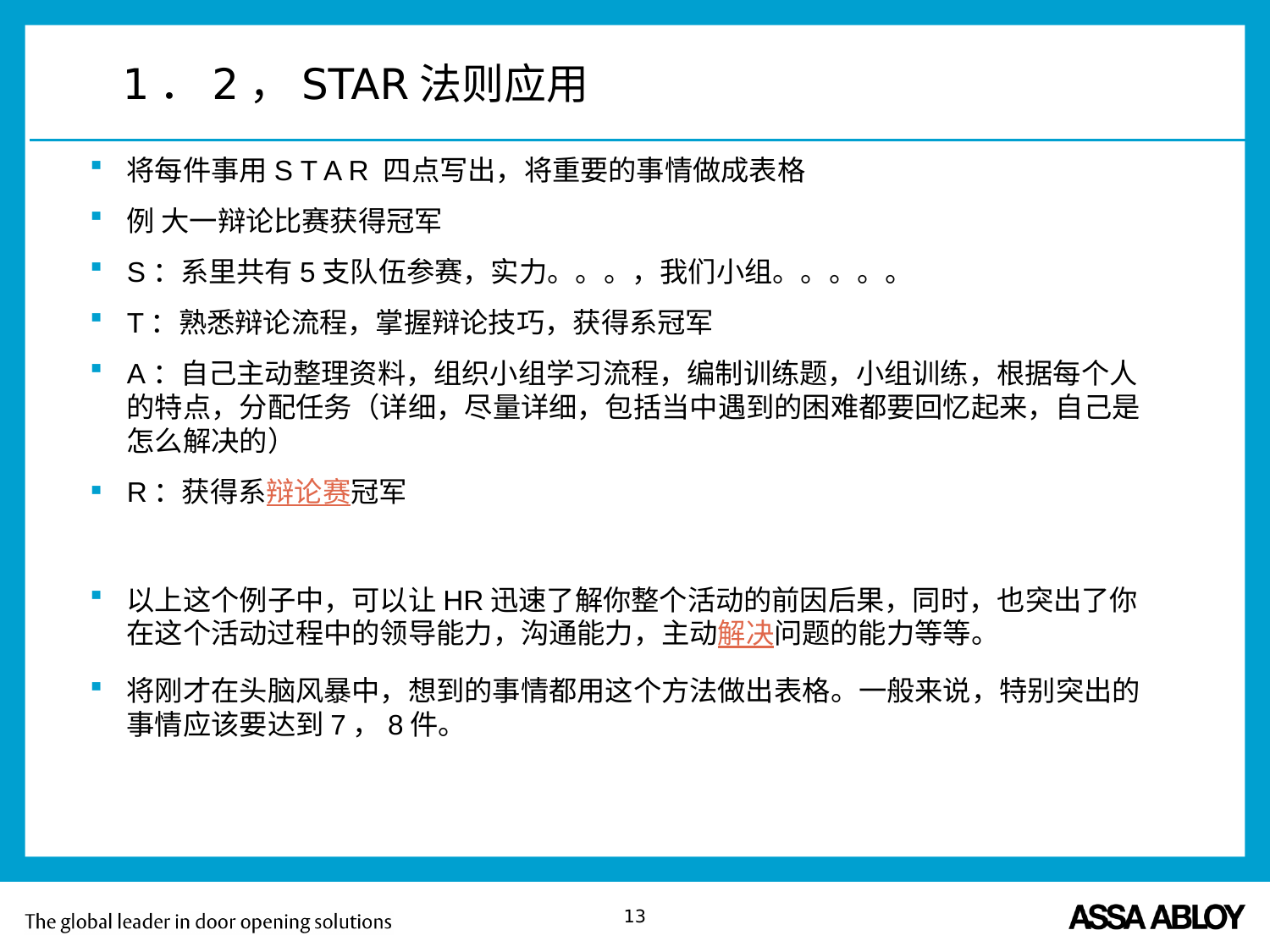

1．2，STAR法则应用
将每件事用S T A R 四点写出，将重要的事情做成表格
例 大一辩论比赛获得冠军
S：系里共有5支队伍参赛，实力。。。，我们小组。。。。。
T：熟悉辩论流程，掌握辩论技巧，获得系冠军
A：自己主动整理资料，组织小组学习流程，编制训练题，小组训练，根据每个人的特点，分配任务（详细，尽量详细，包括当中遇到的困难都要回忆起来，自己是怎么解决的）
R：获得系辩论赛冠军

以上这个例子中，可以让HR迅速了解你整个活动的前因后果，同时，也突出了你在这个活动过程中的领导能力，沟通能力，主动解决问题的能力等等。
将刚才在头脑风暴中，想到的事情都用这个方法做出表格。一般来说，特别突出的事情应该要达到7，8件。

13